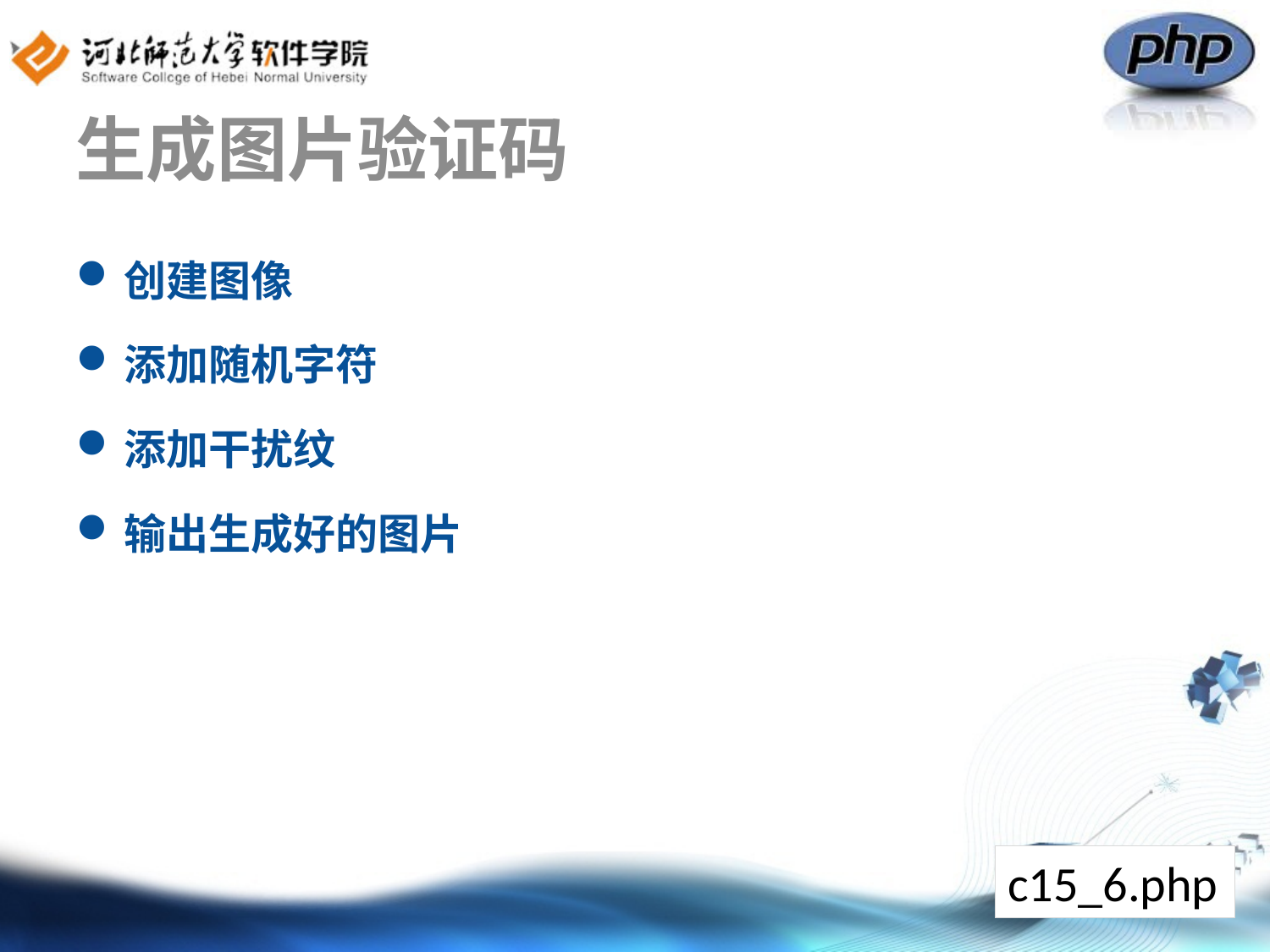

# 生成图片验证码
创建图像
添加随机字符
添加干扰纹
输出生成好的图片
c15_6.php